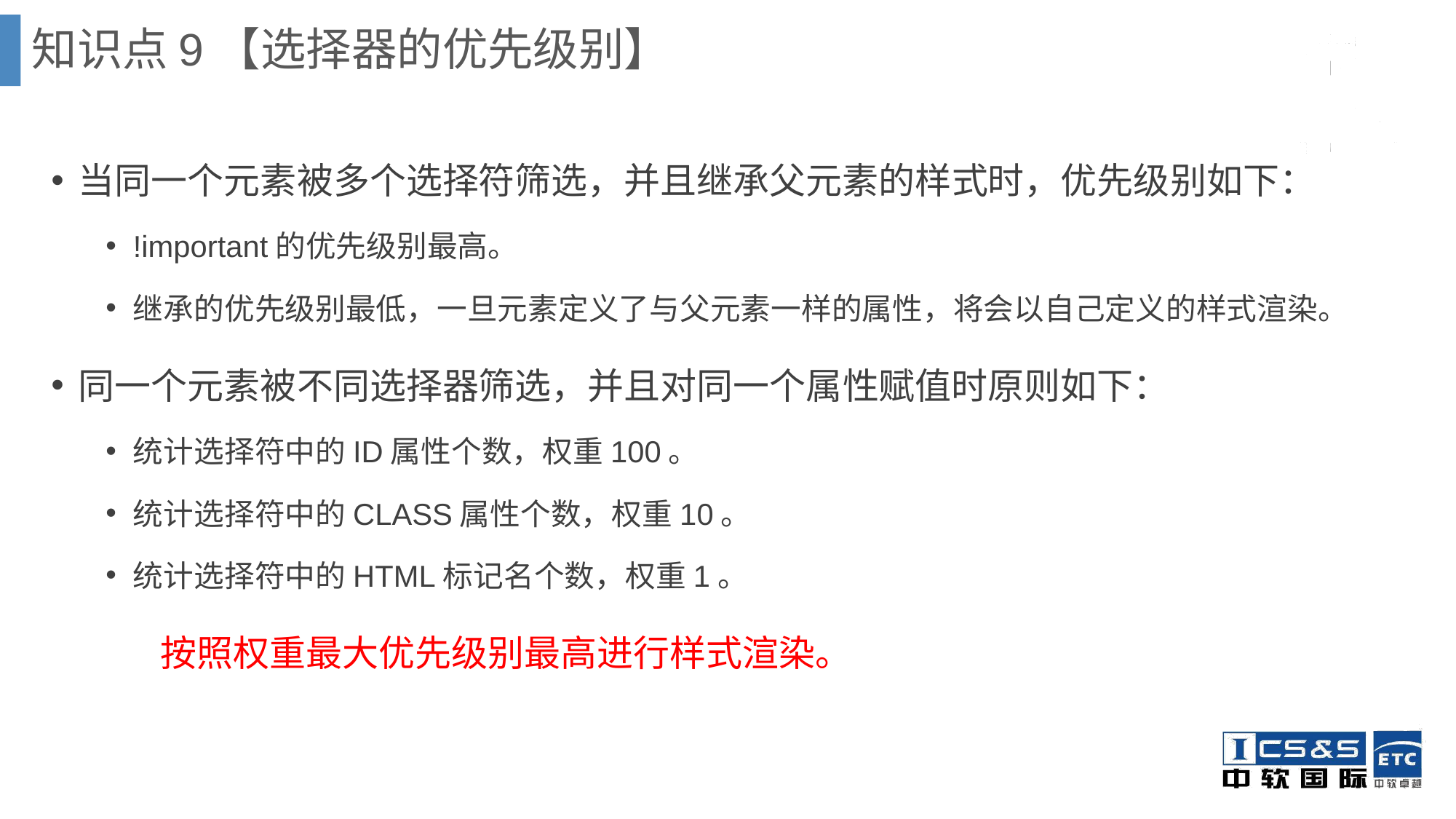

知识点9【选择器的优先级别】
当同一个元素被多个选择符筛选，并且继承父元素的样式时，优先级别如下：
!important的优先级别最高。
继承的优先级别最低，一旦元素定义了与父元素一样的属性，将会以自己定义的样式渲染。
同一个元素被不同选择器筛选，并且对同一个属性赋值时原则如下：
统计选择符中的ID属性个数，权重100。
统计选择符中的CLASS属性个数，权重10。
统计选择符中的HTML标记名个数，权重1。
	按照权重最大优先级别最高进行样式渲染。